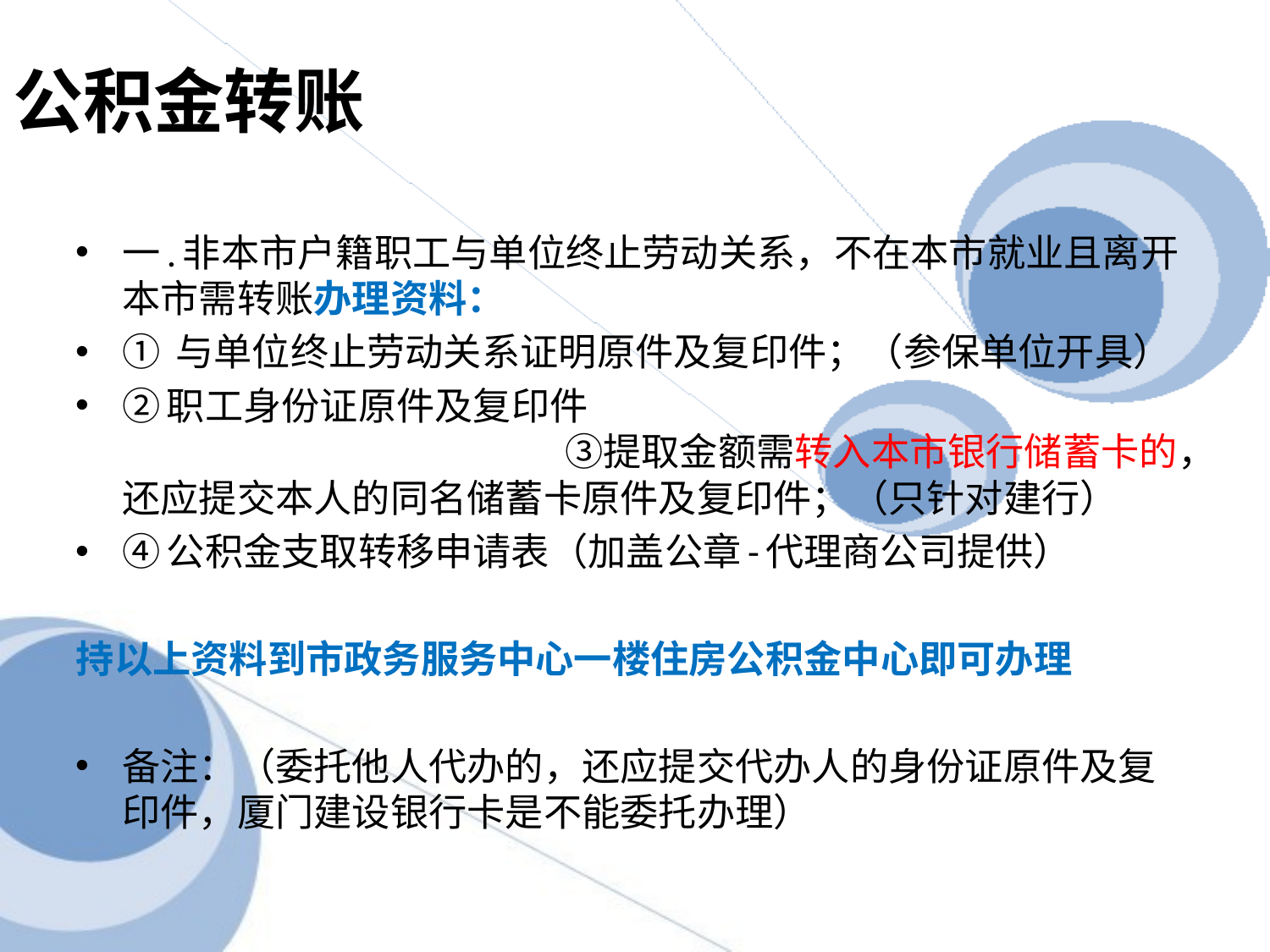

# 公积金转账
一.非本市户籍职工与单位终止劳动关系，不在本市就业且离开本市需转账办理资料：
① 与单位终止劳动关系证明原件及复印件；（参保单位开具）
②职工身份证原件及复印件                                                                                                                         ③提取金额需转入本市银行储蓄卡的，还应提交本人的同名储蓄卡原件及复印件；（只针对建行）
④公积金支取转移申请表（加盖公章-代理商公司提供）

持以上资料到市政务服务中心一楼住房公积金中心即可办理

备注：（委托他人代办的，还应提交代办人的身份证原件及复印件，厦门建设银行卡是不能委托办理）